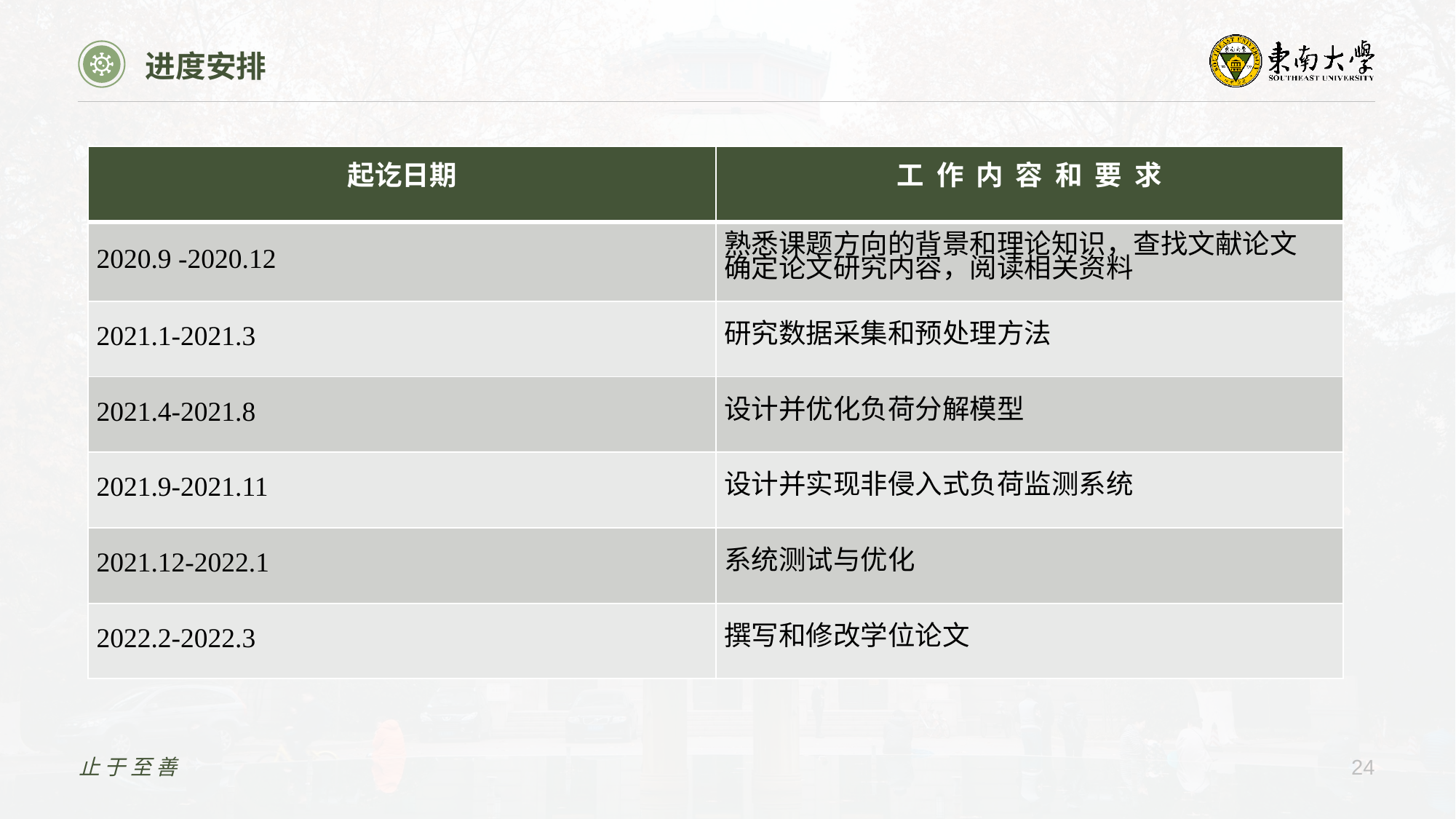

进度安排
| 起讫日期 | 工 作 内 容 和 要 求 |
| --- | --- |
| 2020.9 -2020.12 | 熟悉课题方向的背景和理论知识，查找文献论文 确定论文研究内容，阅读相关资料 |
| 2021.1-2021.3 | 研究数据采集和预处理方法 |
| 2021.4-2021.8 | 设计并优化负荷分解模型 |
| 2021.9-2021.11 | 设计并实现非侵入式负荷监测系统 |
| 2021.12-2022.1 | 系统测试与优化 |
| 2022.2-2022.3 | 撰写和修改学位论文 |
止于至善
24